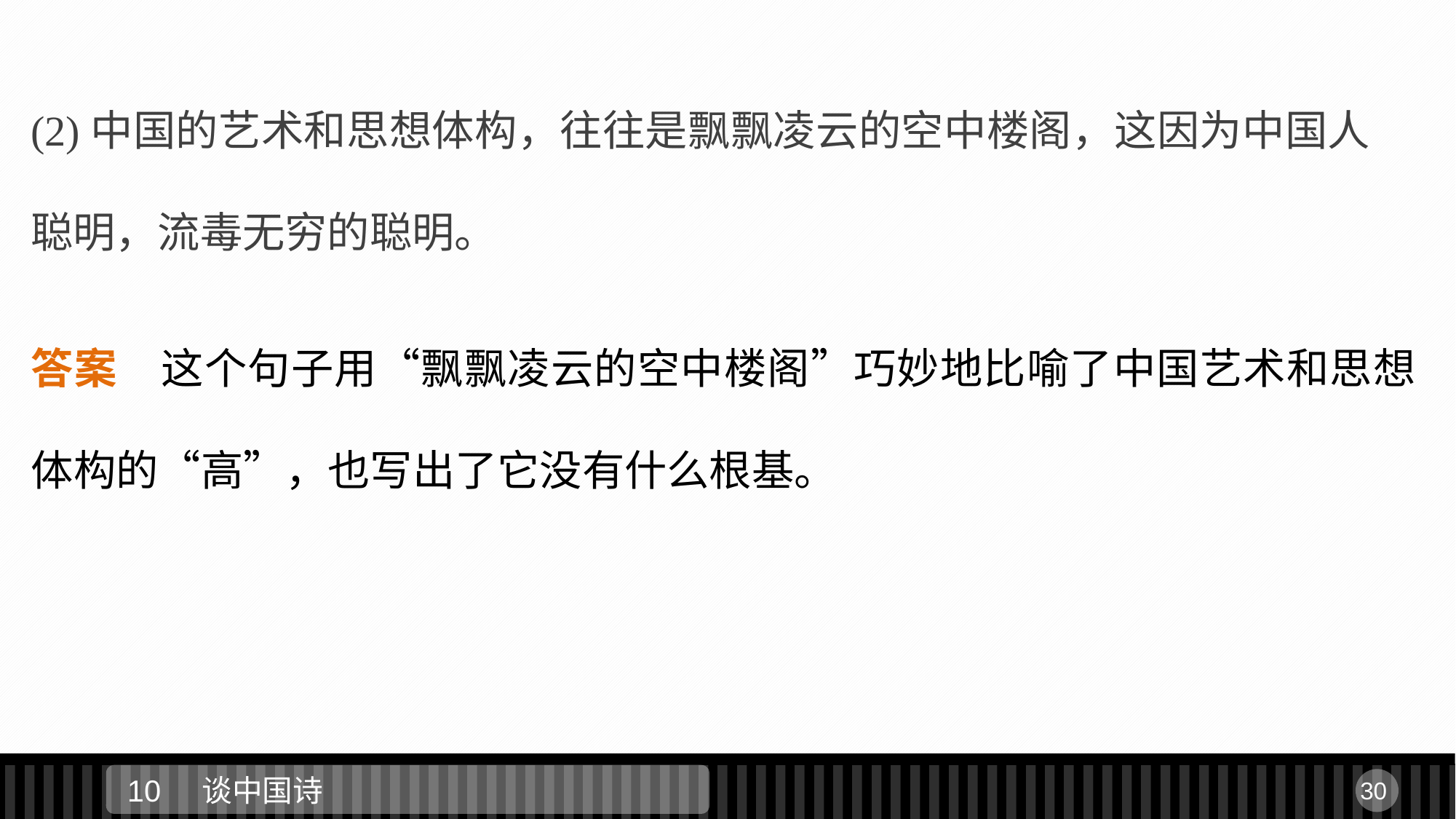

(2)中国的艺术和思想体构，往往是飘飘凌云的空中楼阁，这因为中国人聪明，流毒无穷的聪明。
答案　这个句子用“飘飘凌云的空中楼阁”巧妙地比喻了中国艺术和思想体构的“高”，也写出了它没有什么根基。